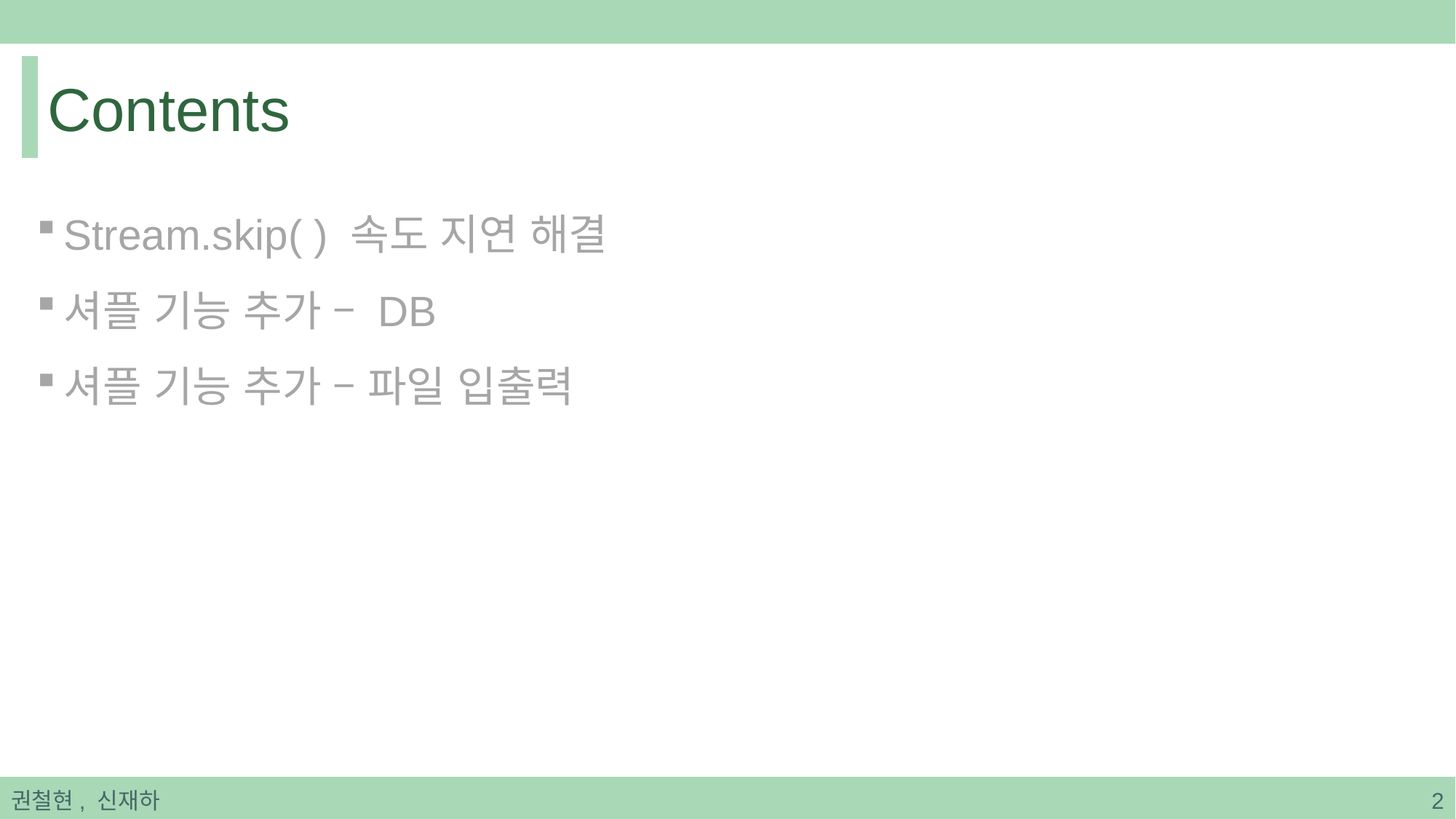

# Contents
Stream.skip( ) 속도 지연 해결
셔플 기능 추가 – DB
셔플 기능 추가 – 파일 입출력
권철현, 신재하
2